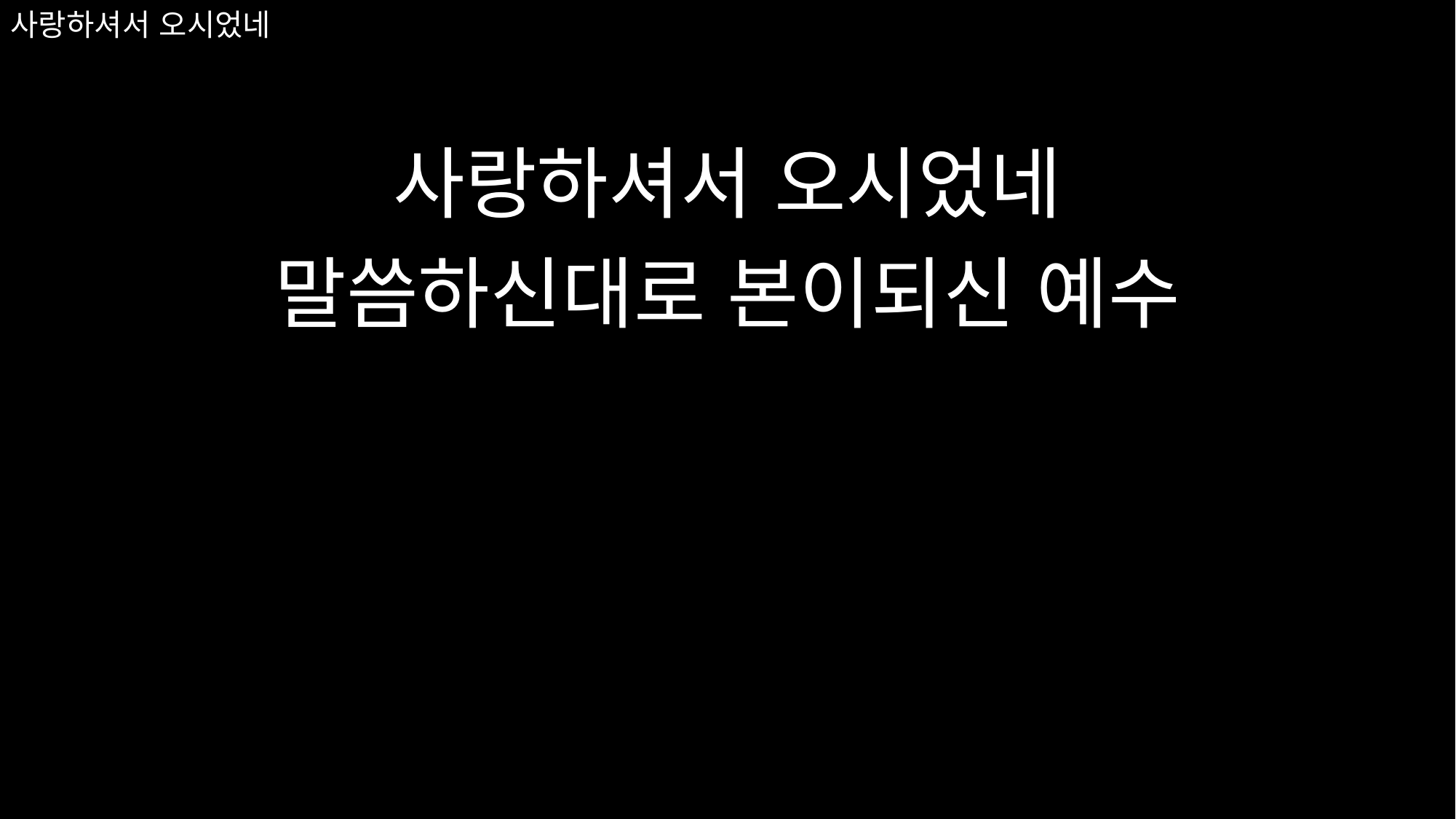

사랑하셔서 오시었네
말씀하신대로 본이되신 예수
# 사랑하셔서 오시었네